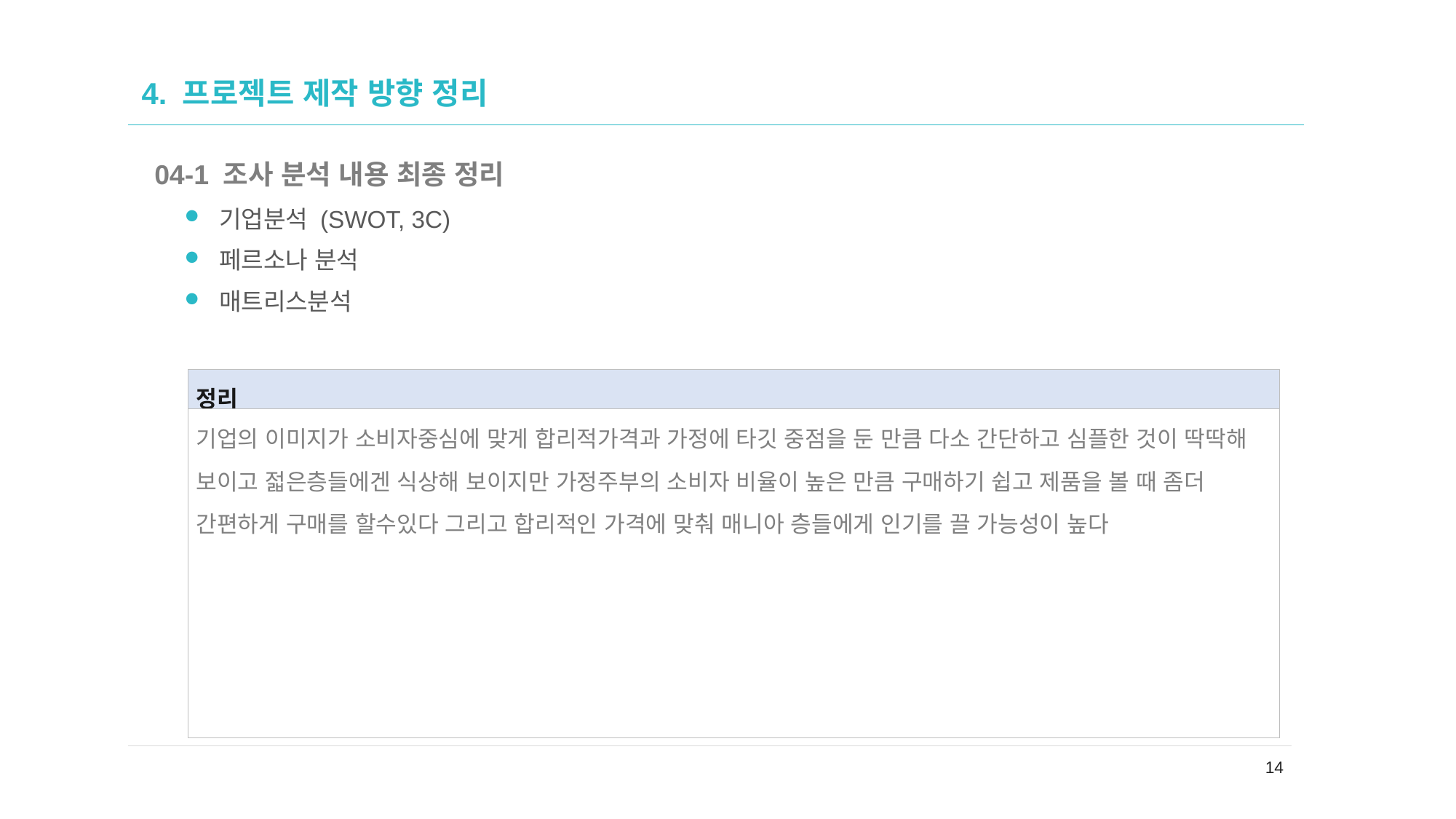

02
# 4. 프로젝트 제작 방향 정리
04-1 조사 분석 내용 최종 정리
기업분석 (SWOT, 3C)
페르소나 분석
매트리스분석
| 정리 |
| --- |
| 기업의 이미지가 소비자중심에 맞게 합리적가격과 가정에 타깃 중점을 둔 만큼 다소 간단하고 심플한 것이 딱딱해 보이고 젋은층들에겐 식상해 보이지만 가정주부의 소비자 비율이 높은 만큼 구매하기 쉽고 제품을 볼 때 좀더 간편하게 구매를 할수있다 그리고 합리적인 가격에 맞춰 매니아 층들에게 인기를 끌 가능성이 높다 |
14